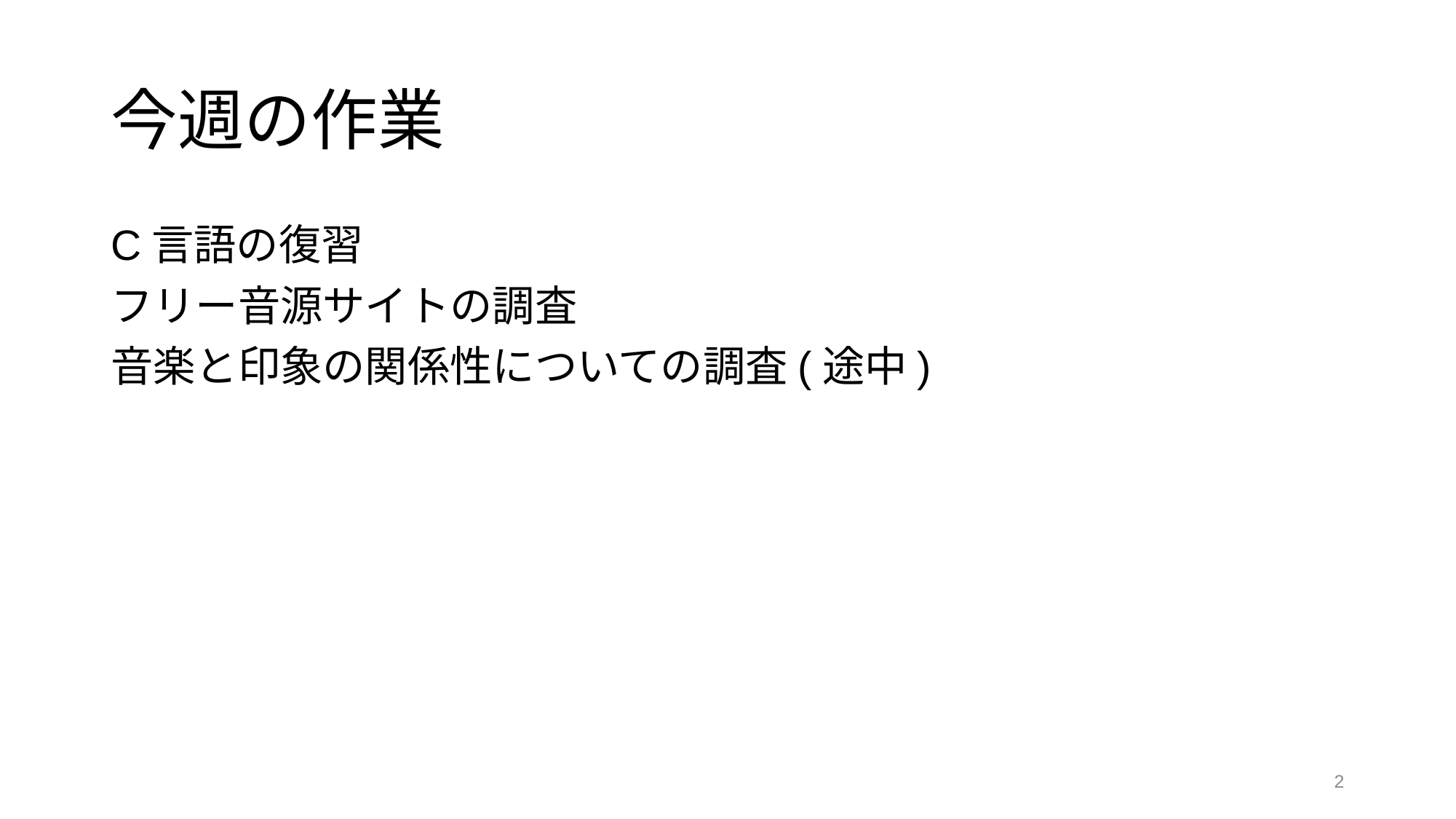

# 今週の作業
C言語の復習
フリー音源サイトの調査
音楽と印象の関係性についての調査(途中)

2